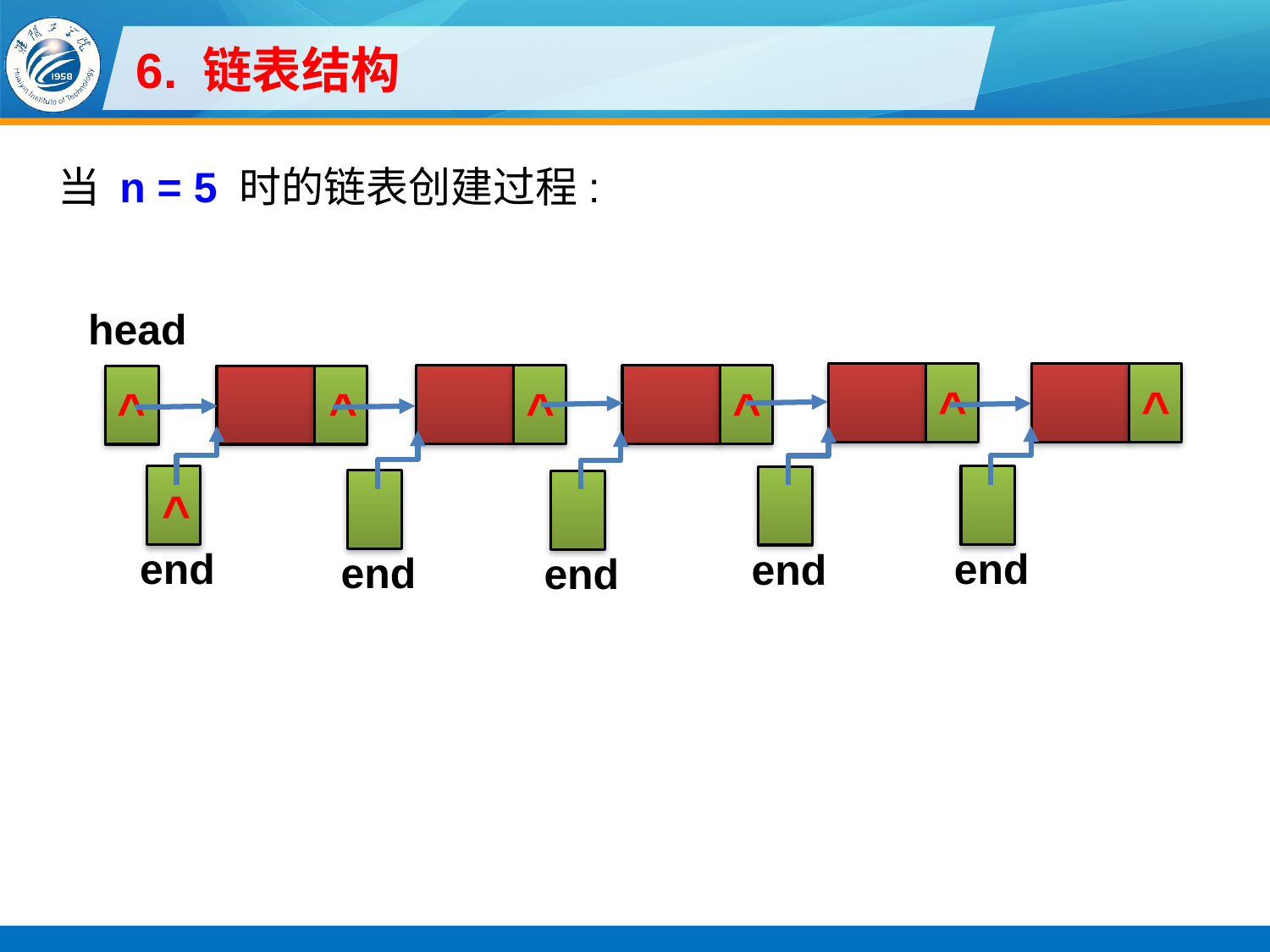

# 6. 链表结构
当 n = 5 时的链表创建过程:

head

^
^
^
^
^
^

end

end

end

end

^
end